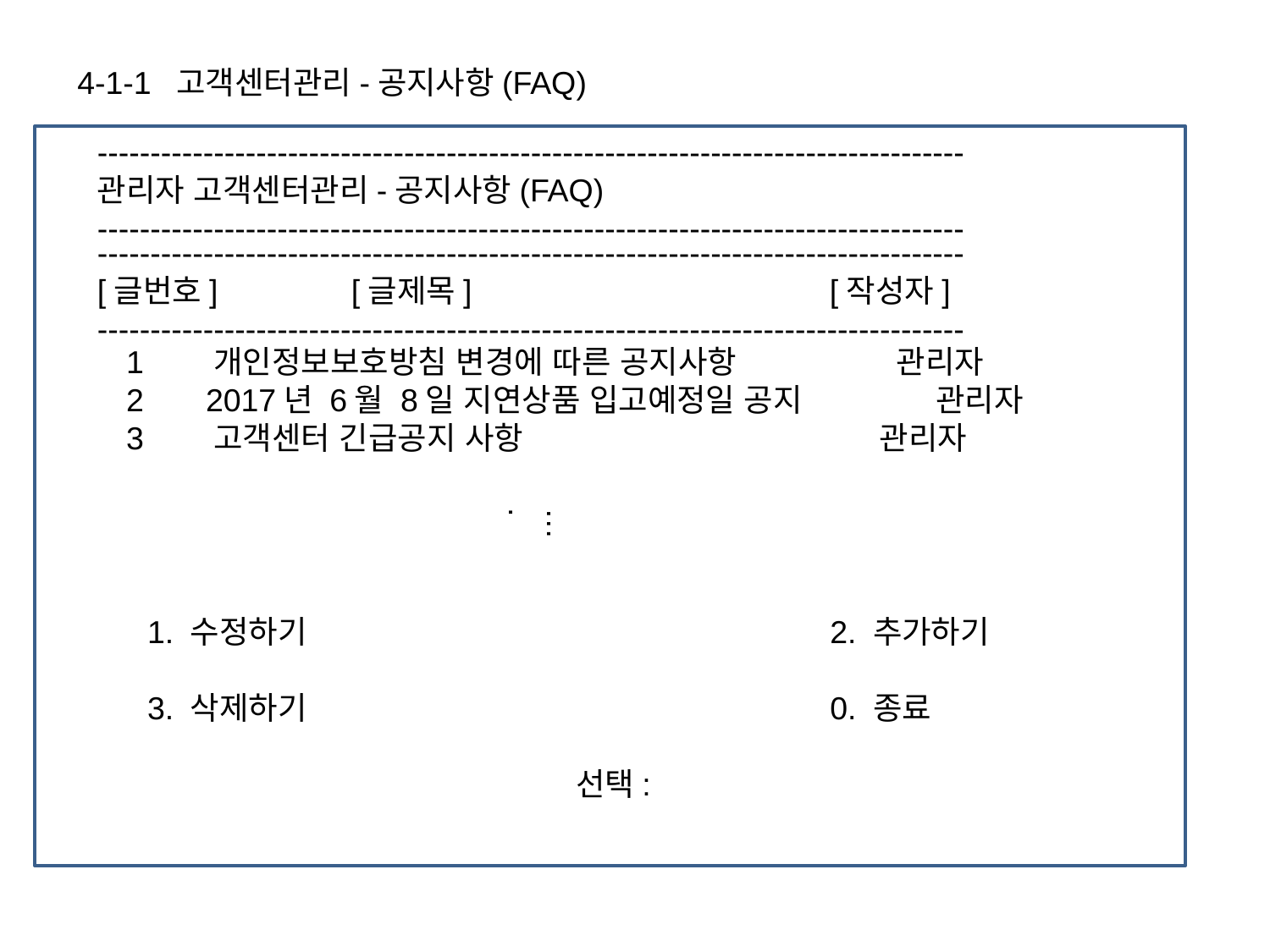

4-1-1  고객센터관리-공지사항(FAQ)

----------------------------------------------------------------------------------	           관리자 고객센터관리-공지사항(FAQ)
----------------------------------------------------------------------------------
----------------------------------------------------------------------------------
[글번호]	             	[글제목]			           [작성자]
----------------------------------------------------------------------------------
 1       개인정보보호방침 변경에 따른 공지사항                  관리자
 2       2017년 6월 8일 지연상품 입고예정일 공지               관리자
 3       고객센터 긴급공지 사항                 		관리자
….
1. 수정하기					2. 추가하기

3. 삭제하기					0. 종료

				선택: